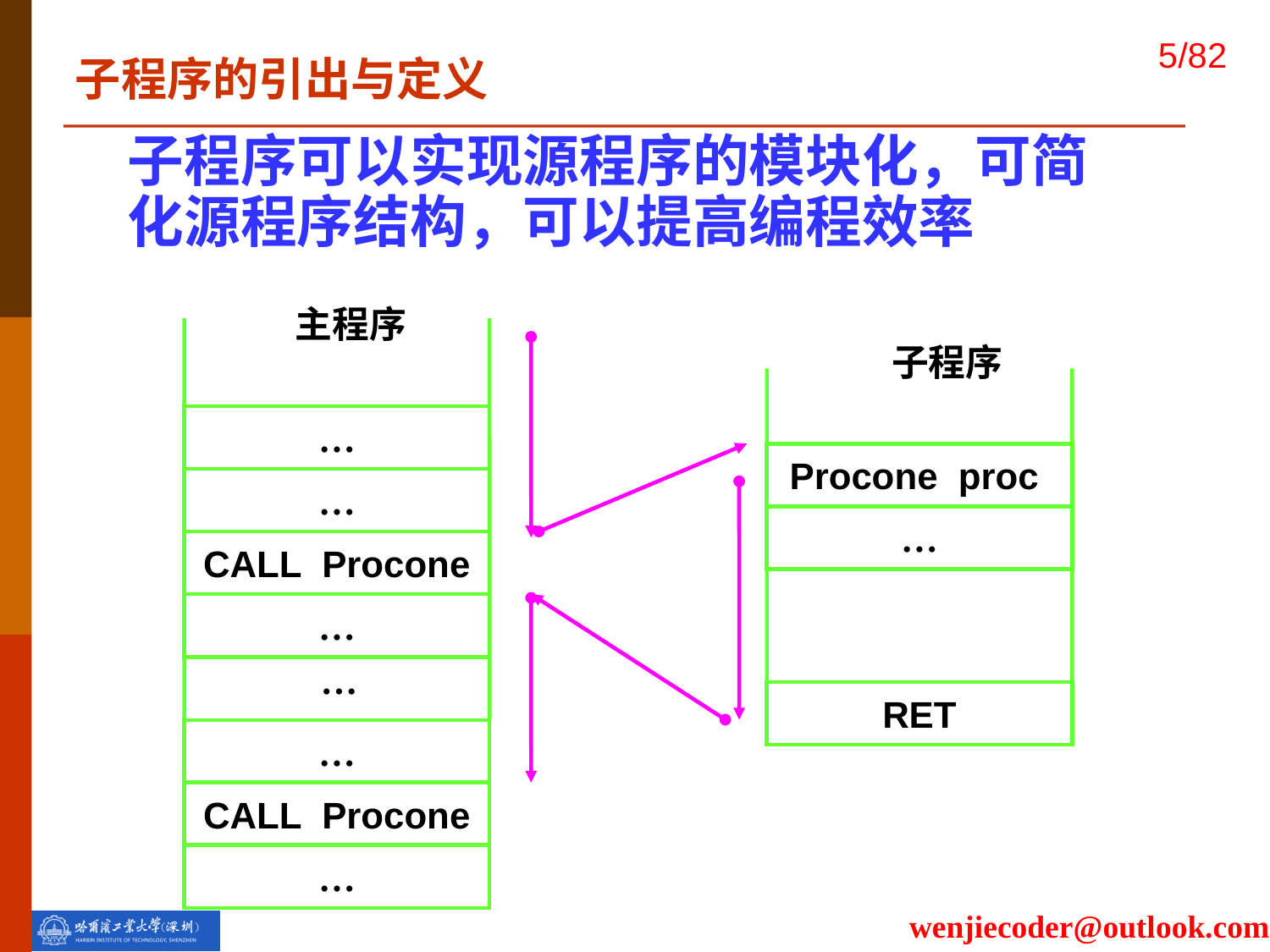

子程序的引出与定义
子程序可以实现源程序的模块化，可简化源程序结构，可以提高编程效率
主程序

子程序

…

Procone  proc
…

…
CALL  Procone
…

RET
…
…
CALL  Procone
…